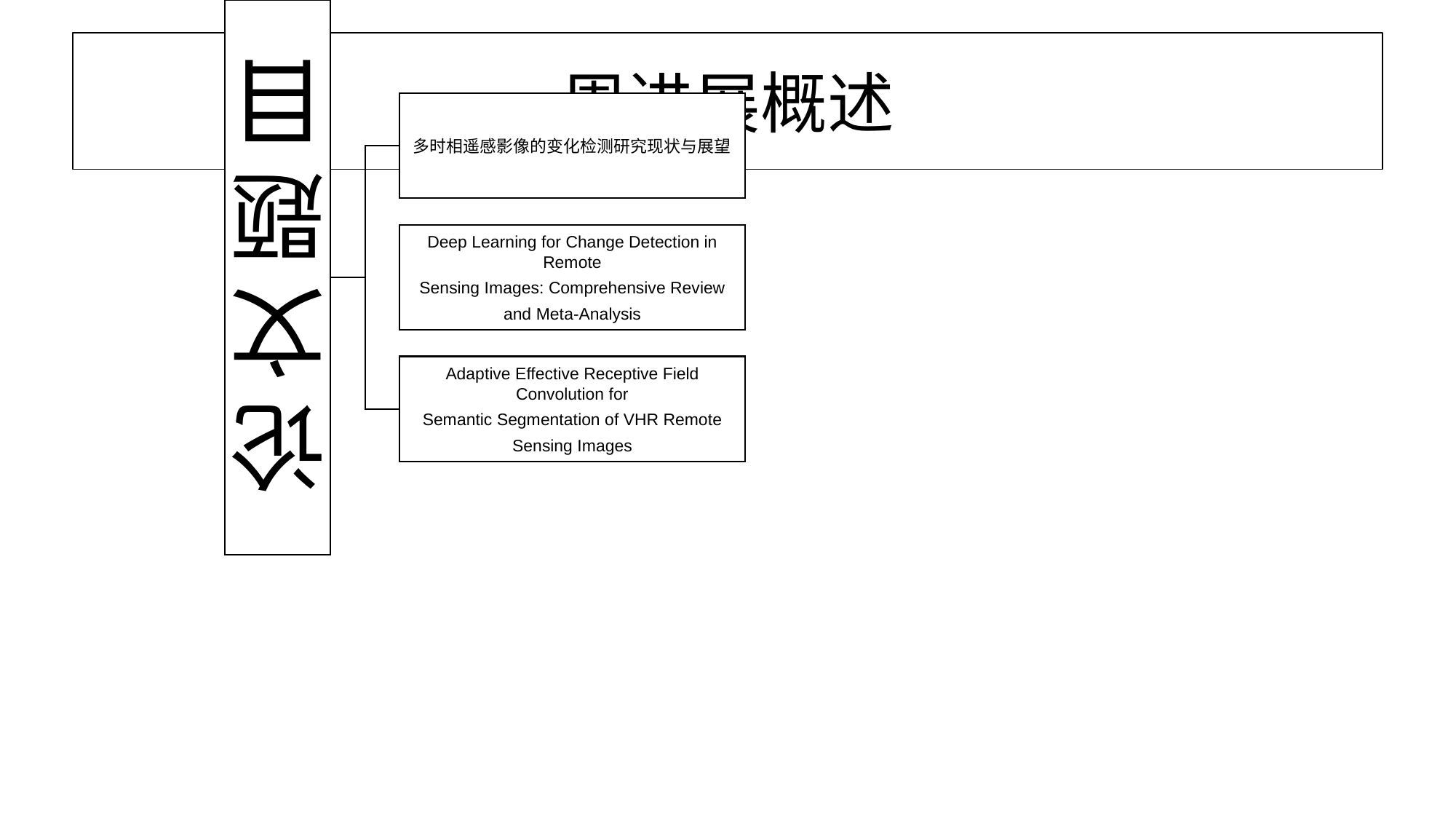

# 周进展概述

论文题目
多时相遥感影像的变化检测研究现状与展望
Deep Learning for Change Detection in Remote
Sensing Images: Comprehensive Review
and Meta-Analysis
Adaptive Effective Receptive Field Convolution for
Semantic Segmentation of VHR Remote
Sensing Images